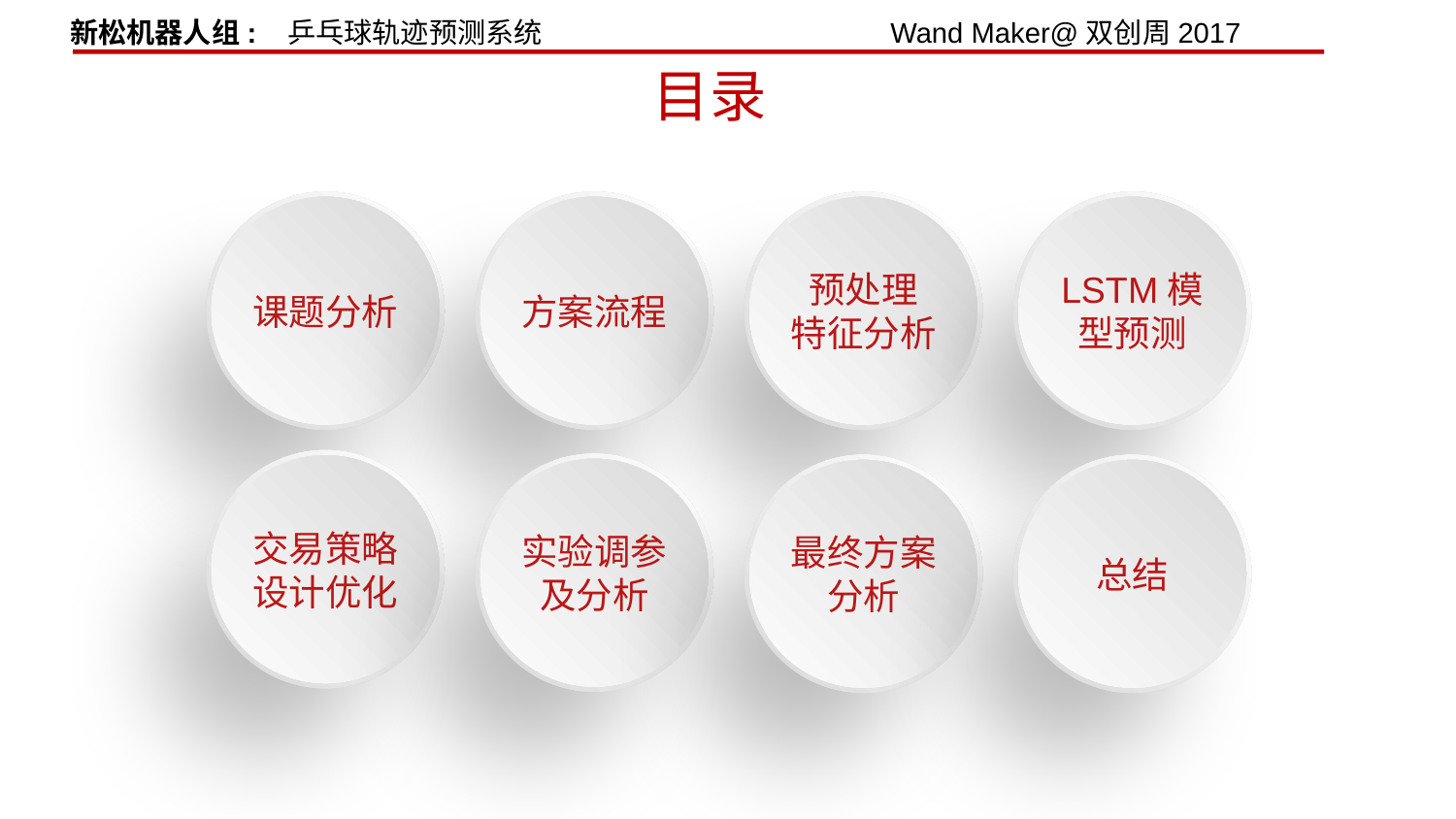

# 目录

课题分析

方案流程

预处理
特征分析

LSTM模型预测

交易策略设计优化

实验调参及分析

最终方案分析

总结